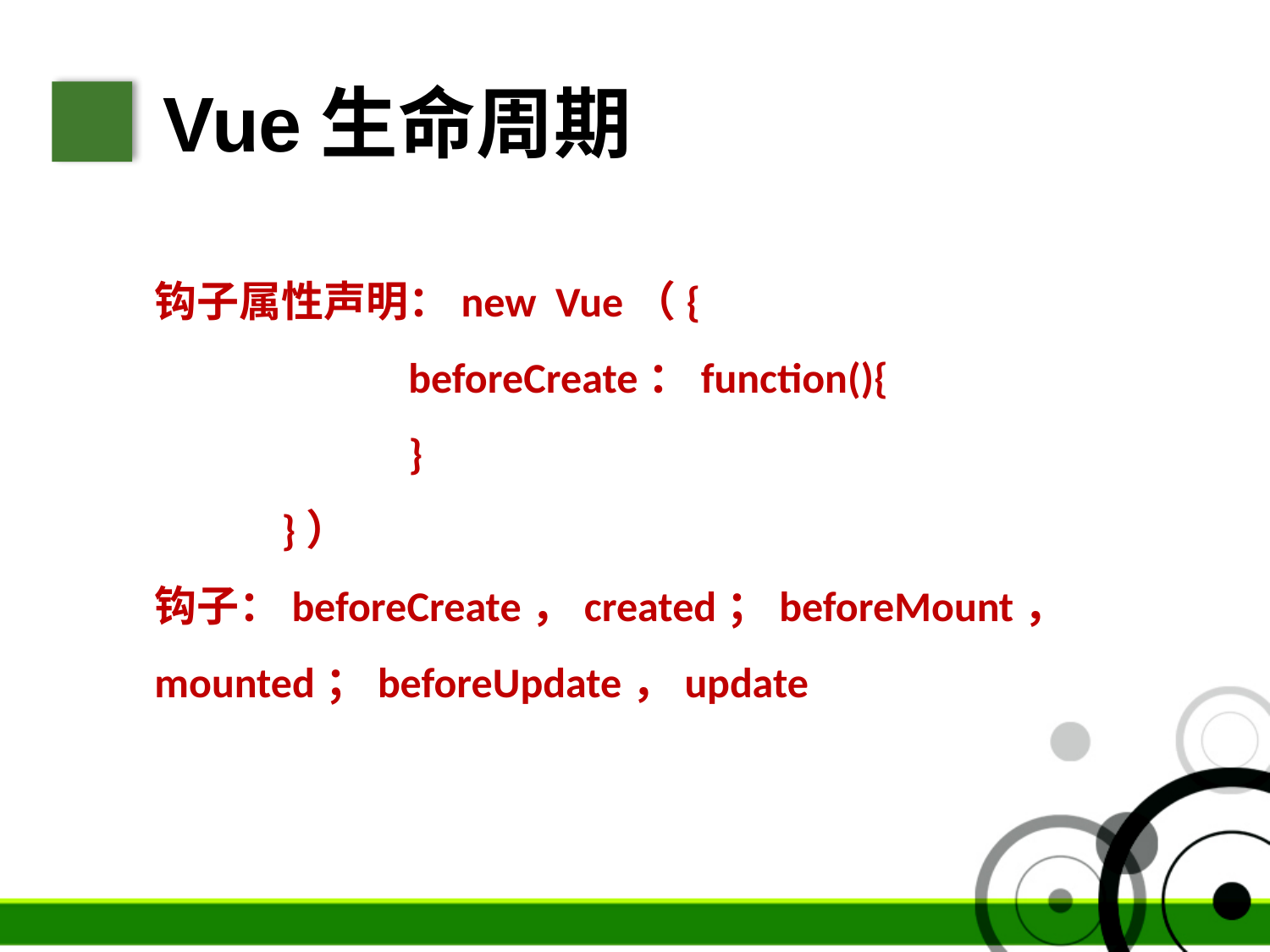

Vue生命周期

钩子属性声明：new  Vue（{
		beforeCreate：function(){
		}
	}）
钩子：beforeCreate，created；beforeMount，mounted；beforeUpdate，update